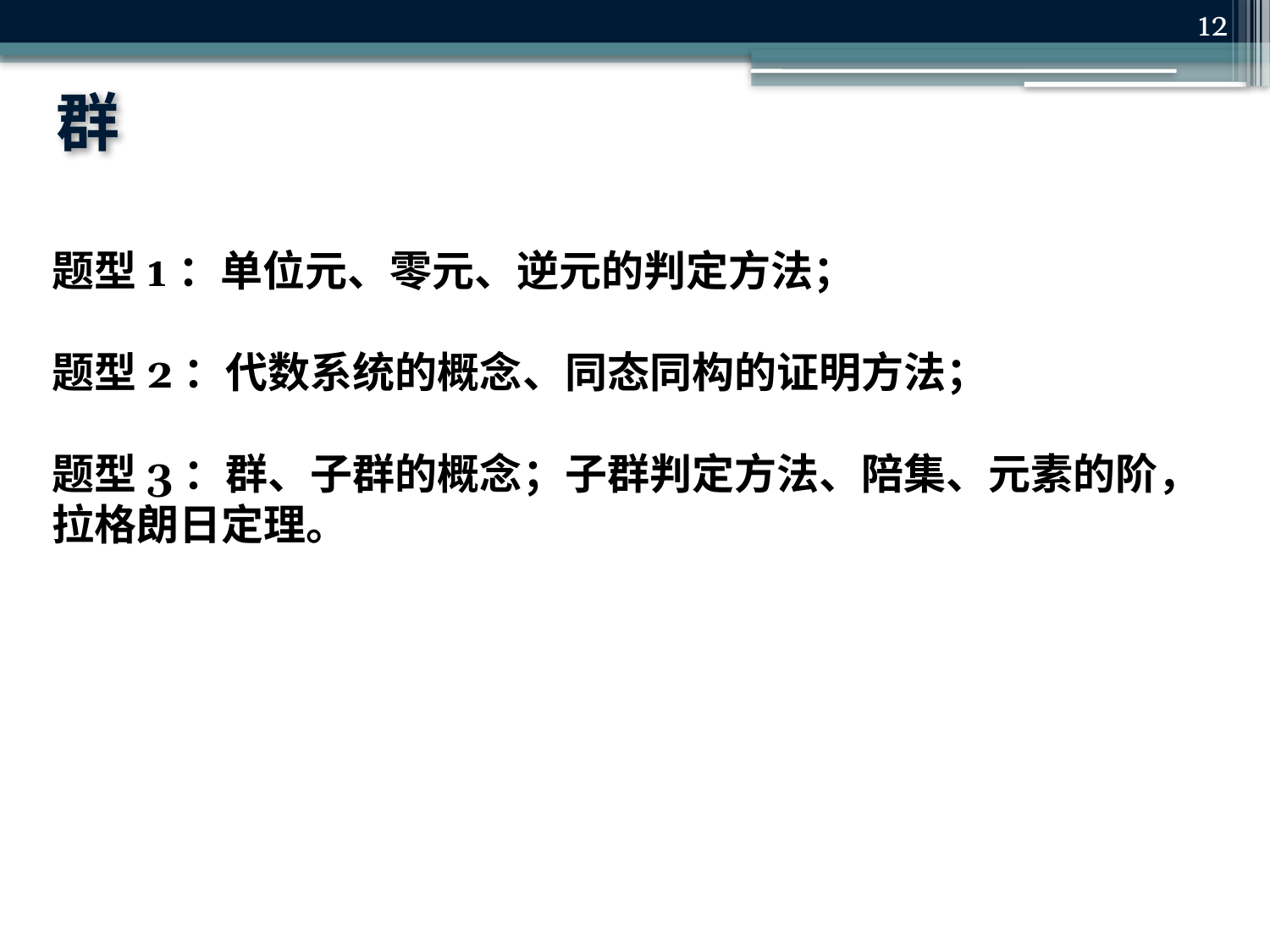

12
群
题型1：单位元、零元、逆元的判定方法；

题型2：代数系统的概念、同态同构的证明方法；

题型3：群、子群的概念；子群判定方法、陪集、元素的阶，拉格朗日定理。